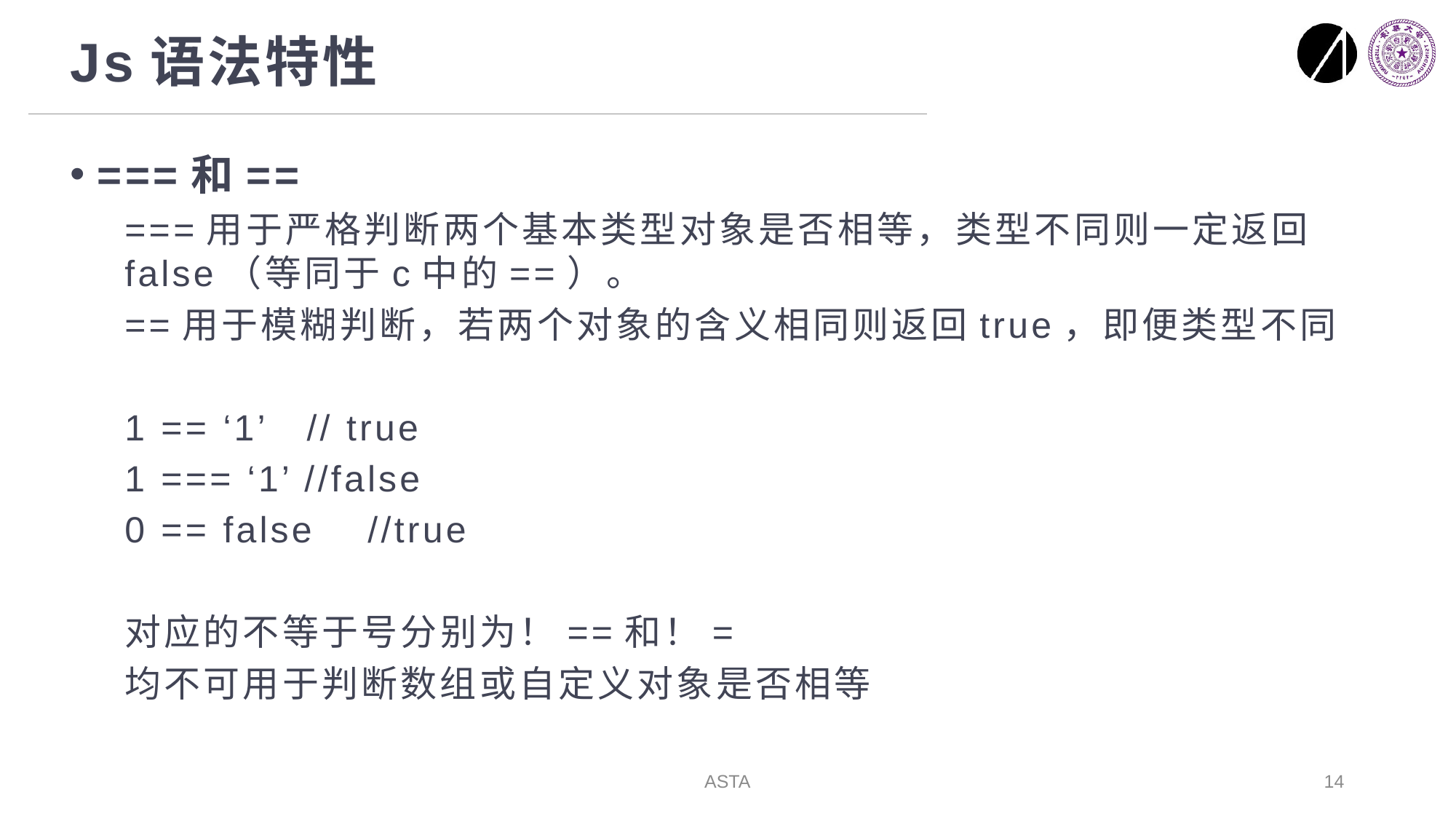

# Js语法特性
===和==
===用于严格判断两个基本类型对象是否相等，类型不同则一定返回false（等同于c中的==）。
==用于模糊判断，若两个对象的含义相同则返回true，即便类型不同

1 == ‘1’   // true
1 === ‘1’ //false
0 == false    //true

对应的不等于号分别为！==和！=
均不可用于判断数组或自定义对象是否相等
ASTA
14